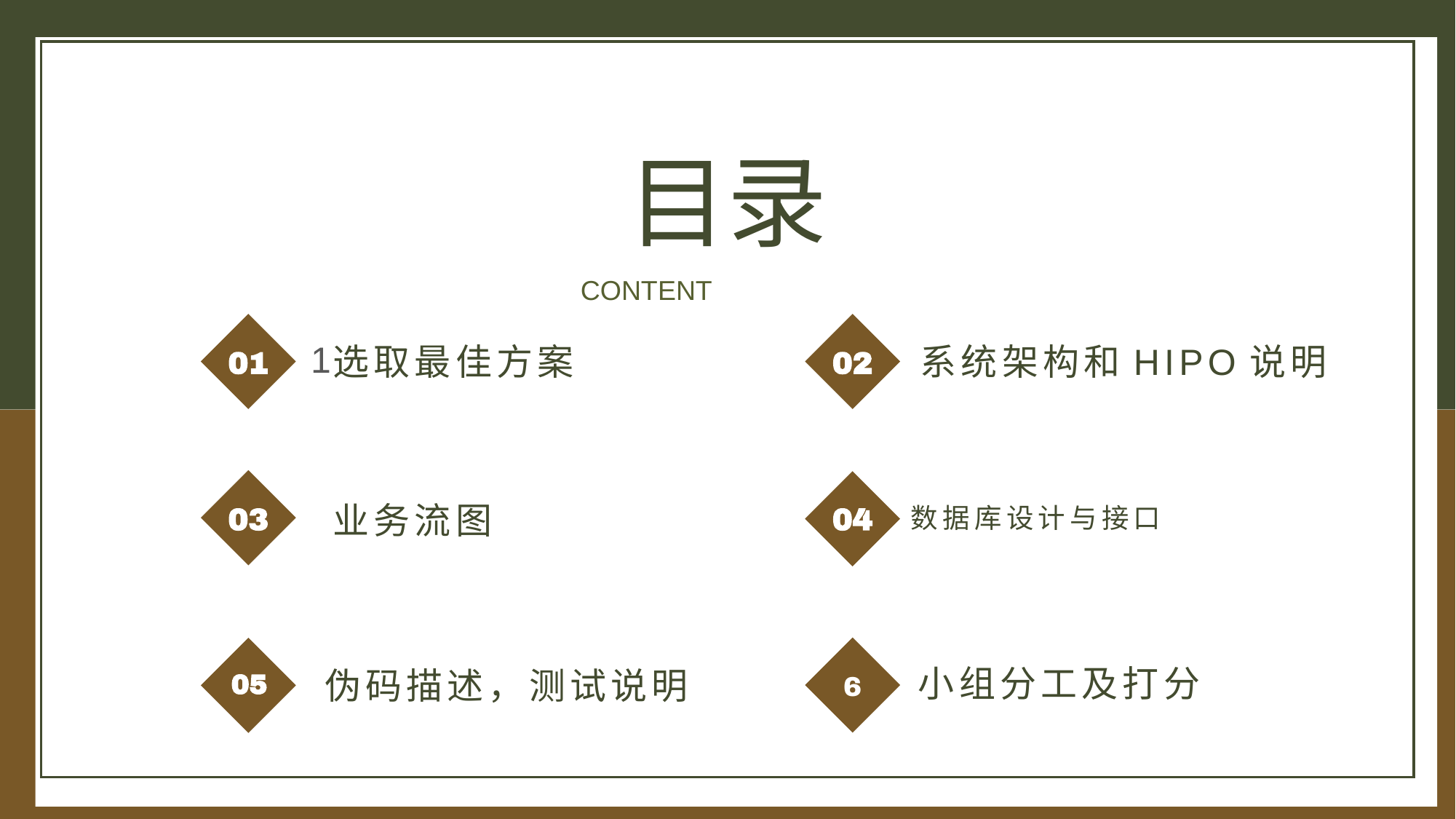

目录
CONTENT

01
伪码描述，测试说明

1
02

03

04

系统架构和HIPO说明
选取最佳方案
业务流图
数据库设计与接口
6

小组分工及打分
05